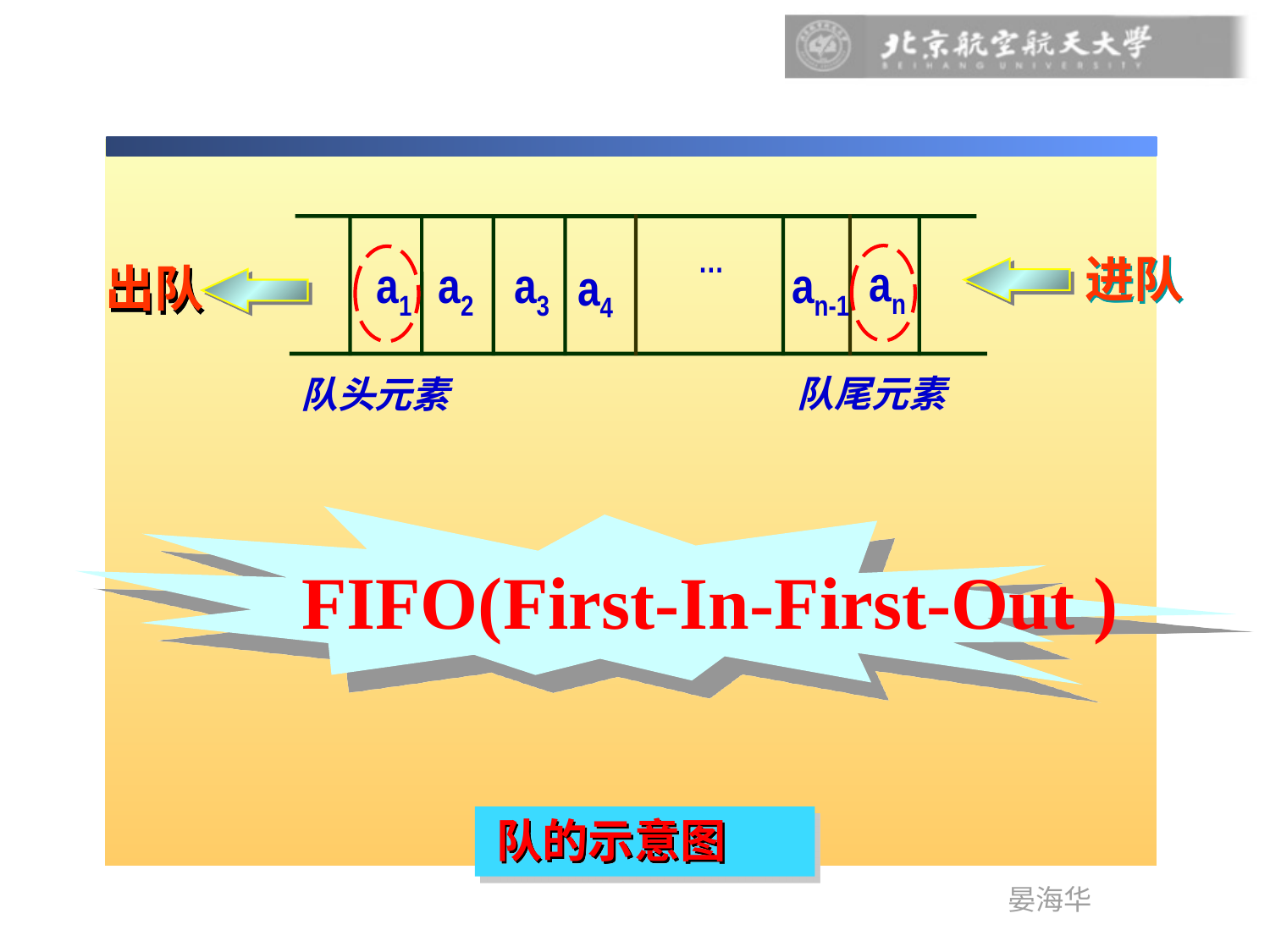

…
进队
an
a1
a2
a3
an-1
a4
出队

队尾元素

队头元素

FIFO(First-In-First-Out )
队的示意图